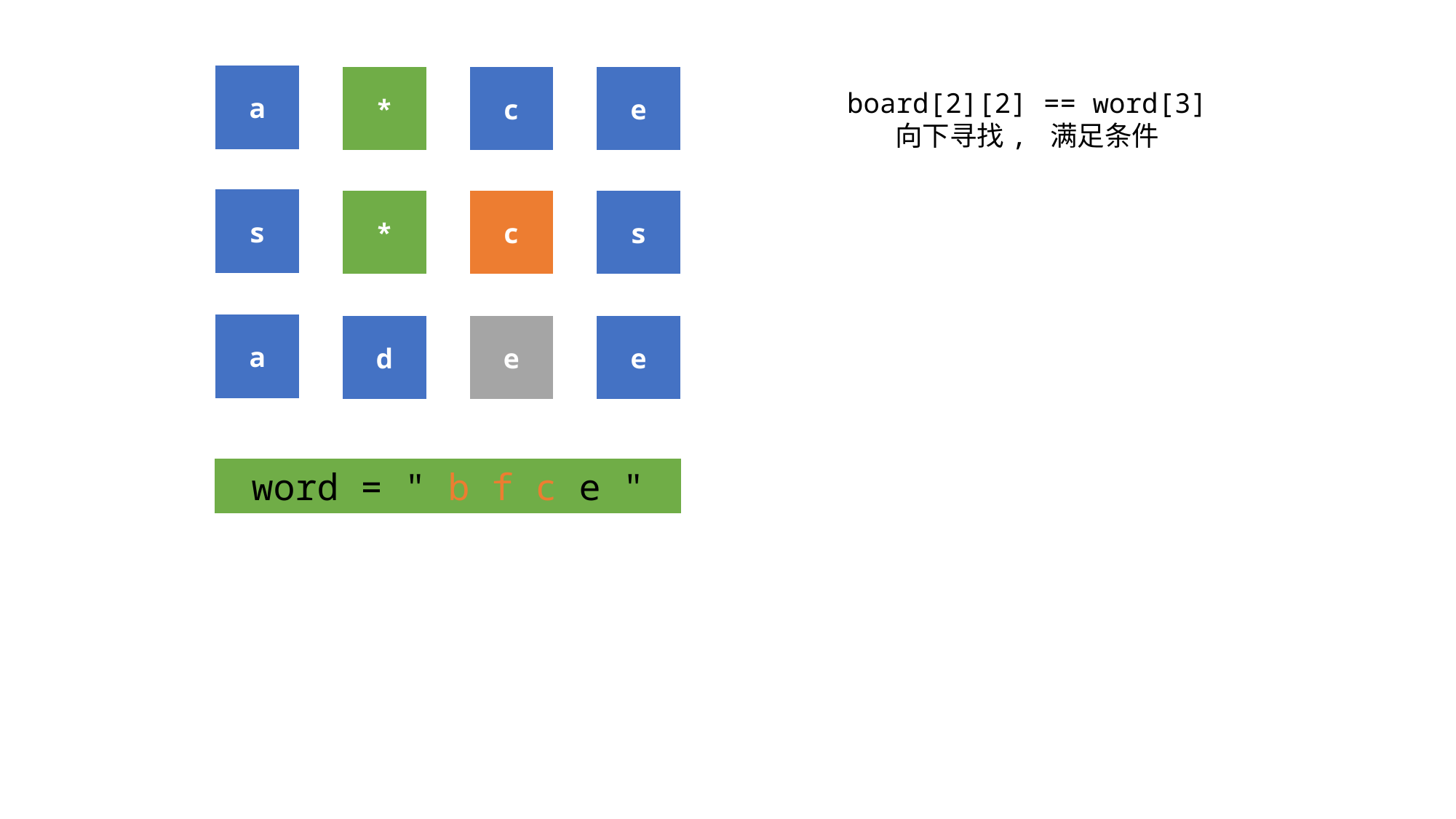

| a |
| --- |
| \* |
| --- |
| c |
| --- |
| e |
| --- |
board[2][2] == word[3]
向下寻找, 满足条件
| s |
| --- |
| \* |
| --- |
| c |
| --- |
| s |
| --- |
| a |
| --- |
| e |
| --- |
| d |
| --- |
| e |
| --- |
word = " b f c e "